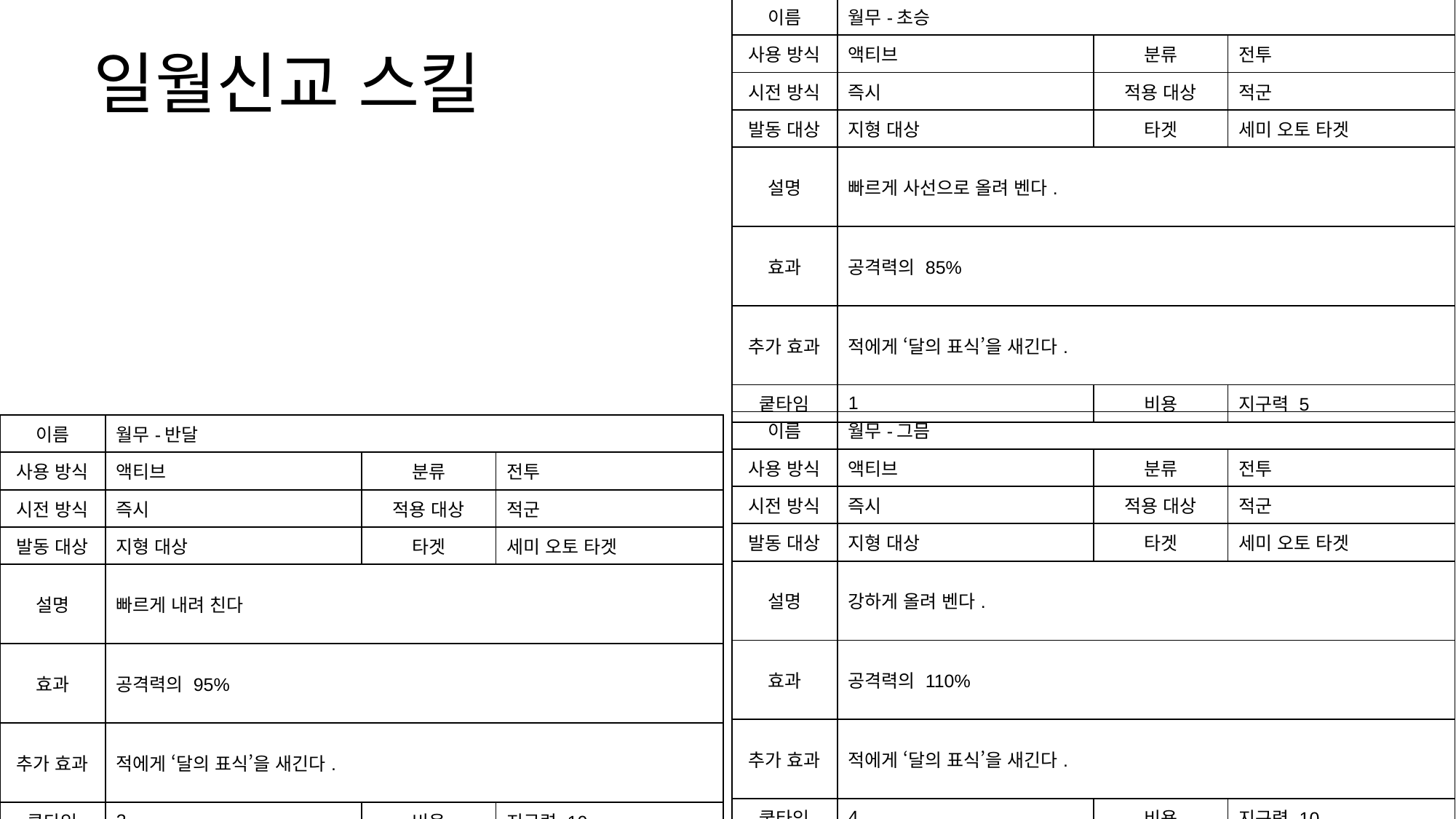

| 이름 | 월무-초승 |  |  |
| --- | --- | --- | --- |
| 사용 방식 | 액티브 | 분류 | 전투 |
| 시전 방식 | 즉시 | 적용 대상 | 적군 |
| 발동 대상 | 지형 대상 | 타겟 | 세미 오토 타겟 |
| 설명 | 빠르게 사선으로 올려 벤다. |  |  |
| 효과 | 공격력의 85% |  |  |
| 추가 효과 | 적에게 ‘달의 표식’을 새긴다. |  |  |
| 쿹타임 | 1 | 비용 | 지구력 5 |
일월신교 스킬
| 이름 | 월무-그믐 |  |  |
| --- | --- | --- | --- |
| 사용 방식 | 액티브 | 분류 | 전투 |
| 시전 방식 | 즉시 | 적용 대상 | 적군 |
| 발동 대상 | 지형 대상 | 타겟 | 세미 오토 타겟 |
| 설명 | 강하게 올려 벤다. |  |  |
| 효과 | 공격력의 110% |  |  |
| 추가 효과 | 적에게 ‘달의 표식’을 새긴다. |  |  |
| 쿹타임 | 4 | 비용 | 지구력 10 |
| 이름 | 월무-반달 |  |  |
| --- | --- | --- | --- |
| 사용 방식 | 액티브 | 분류 | 전투 |
| 시전 방식 | 즉시 | 적용 대상 | 적군 |
| 발동 대상 | 지형 대상 | 타겟 | 세미 오토 타겟 |
| 설명 | 빠르게 내려 친다 |  |  |
| 효과 | 공격력의 95% |  |  |
| 추가 효과 | 적에게 ‘달의 표식’을 새긴다. |  |  |
| 쿹타임 | 3 | 비용 | 지구력 10 |